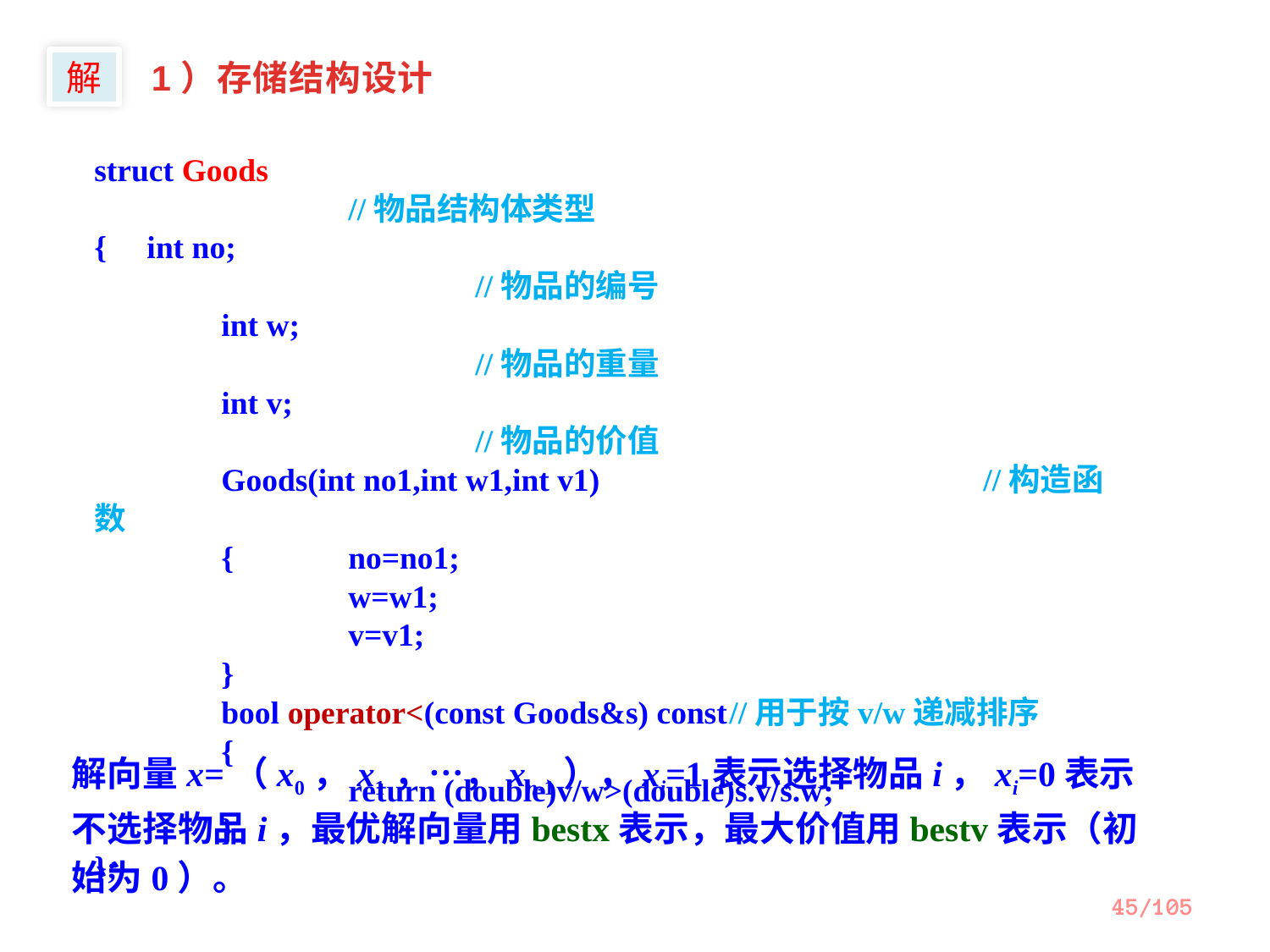

解
1）存储结构设计
struct Goods									//物品结构体类型
{     int no;										//物品的编号
	int w;										//物品的重量
	int v;										//物品的价值
      	Goods(int no1,int w1,int v1)				//构造函数
	{	no=no1;
		w=w1;
		v=v1;
	}
	bool operator<(const Goods&s) const	//用于按v/w递减排序
	{
		return (double)v/w>(double)s.v/s.w;
	}
};
解向量x=（x0，x1，…，xn-1），xi=1表示选择物品i，xi=0表示不选择物品i，最优解向量用bestx表示，最大价值用bestv表示（初始为0）。
45/105